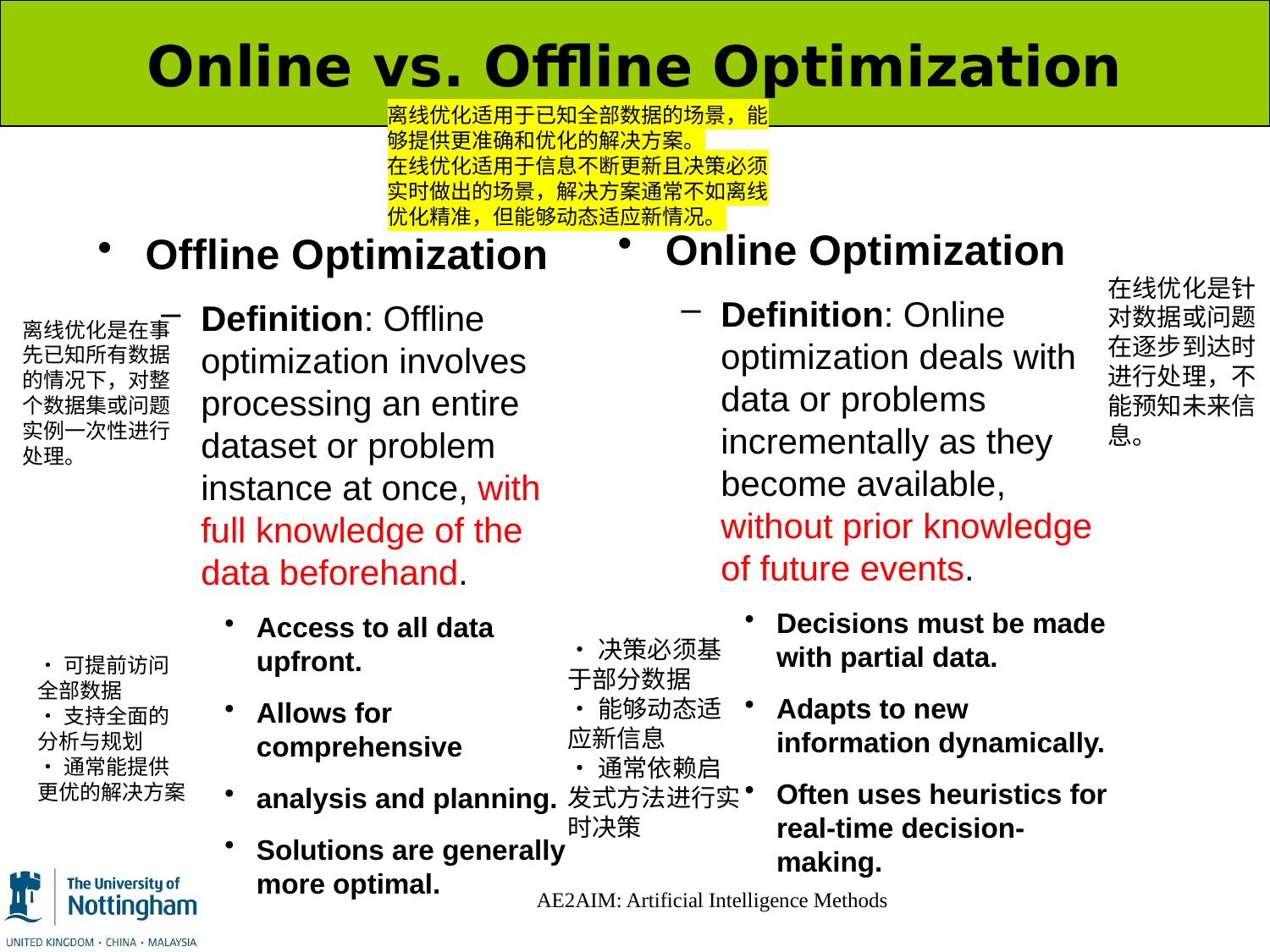

# Online vs. Offline Optimization
离线优化适用于已知全部数据的场景，能够提供更准确和优化的解决方案。
在线优化适用于信息不断更新且决策必须实时做出的场景，解决方案通常不如离线优化精准，但能够动态适应新情况。

Online Optimization
Definition: Online optimization deals with data or problems incrementally as they become available, without prior knowledge of future events.
Decisions must be made with partial data.
Adapts to new information dynamically.
Often uses heuristics for real-time decision-making.
Offline Optimization
Definition: Offline optimization involves processing an entire dataset or problem instance at once, with full knowledge of the data beforehand.
Access to all data upfront.
Allows for comprehensive
analysis and planning.
Solutions are generally more optimal.

在线优化是针对数据或问题在逐步到达时进行处理，不能预知未来信息。
离线优化是在事先已知所有数据的情况下，对整个数据集或问题实例一次性进行处理。
•决策必须基于部分数据
•能够动态适应新信息
•通常依赖启发式方法进行实时决策

•可提前访问全部数据
•支持全面的分析与规划
•通常能提供更优的解决方案
AE2AIM: Artificial Intelligence Methods